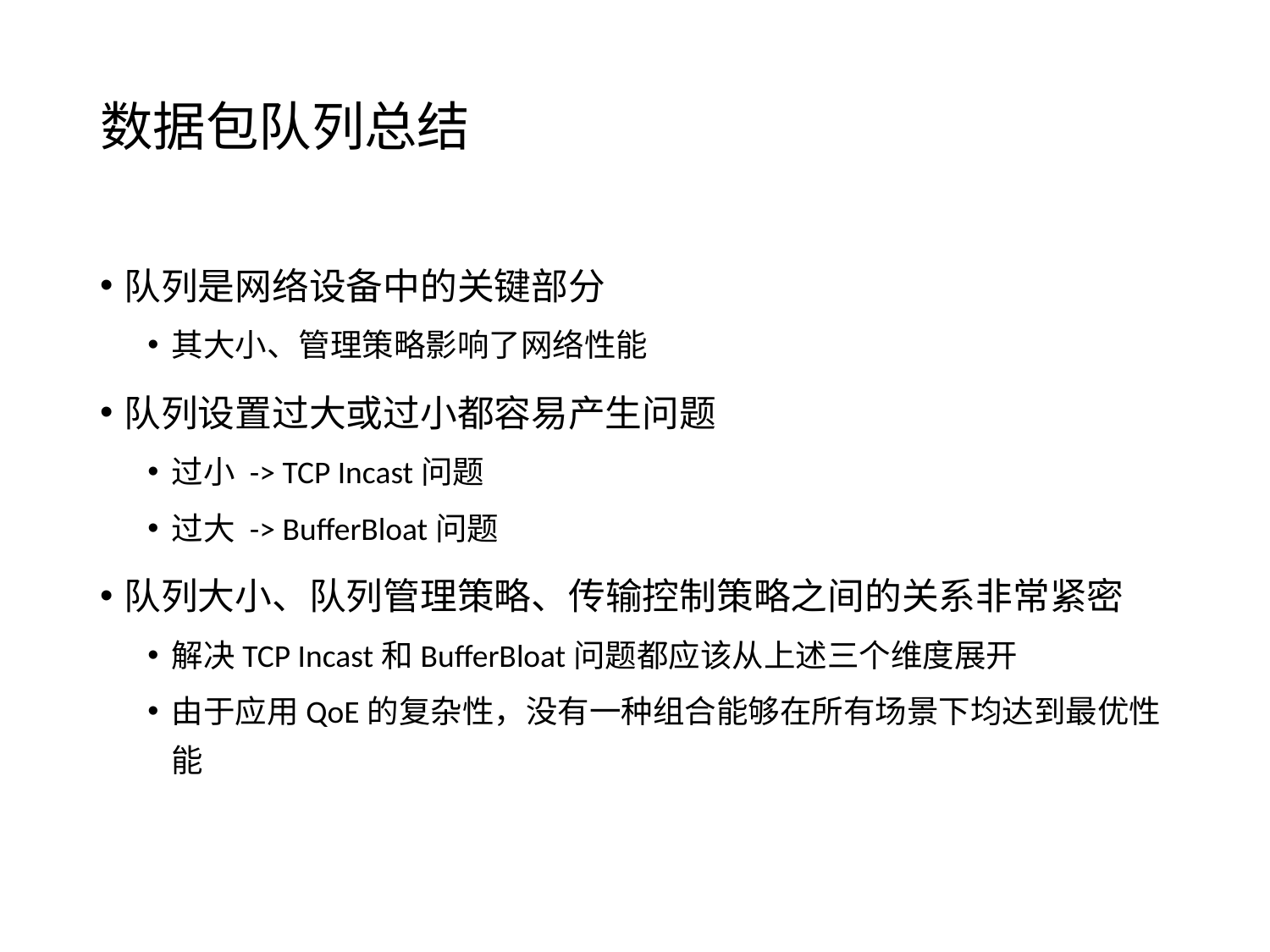

# 数据包队列总结
队列是网络设备中的关键部分
其大小、管理策略影响了网络性能
队列设置过大或过小都容易产生问题
过小 -> TCP Incast问题
过大 -> BufferBloat问题
队列大小、队列管理策略、传输控制策略之间的关系非常紧密
解决TCP Incast和BufferBloat问题都应该从上述三个维度展开
由于应用QoE的复杂性，没有一种组合能够在所有场景下均达到最优性能

79